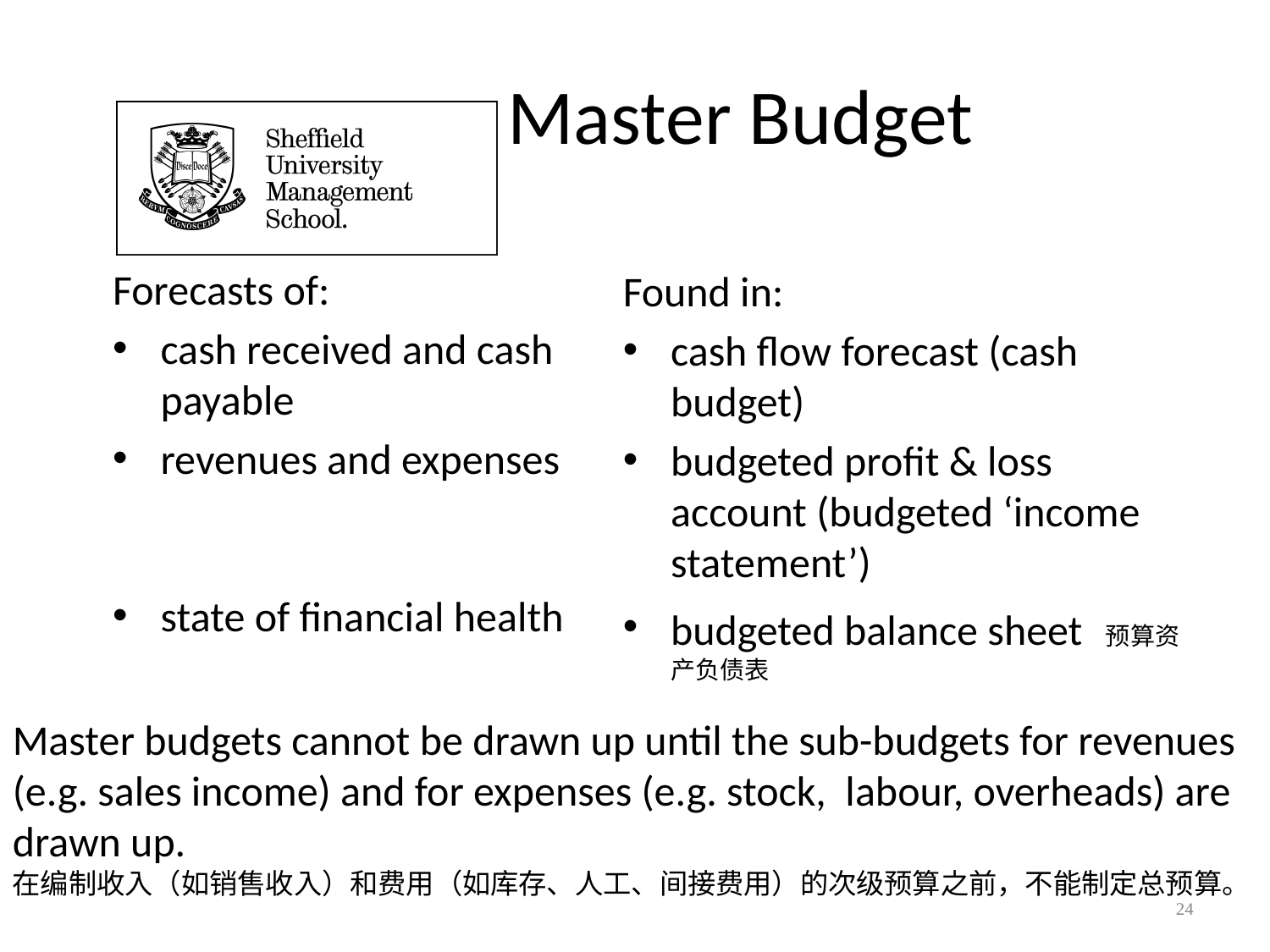

# Master Budget
Forecasts of:
cash received and cash payable
revenues and expenses

state of financial health
Found in:
cash flow forecast (cash budget)
budgeted profit & loss account (budgeted ‘income statement’)
budgeted balance sheet 预算资产负债表
Master budgets cannot be drawn up until the sub-budgets for revenues (e.g. sales income) and for expenses (e.g. stock,  labour, overheads) are drawn up.
在编制收入（如销售收入）和费用（如库存、人工、间接费用）的次级预算之前，不能制定总预算。
24